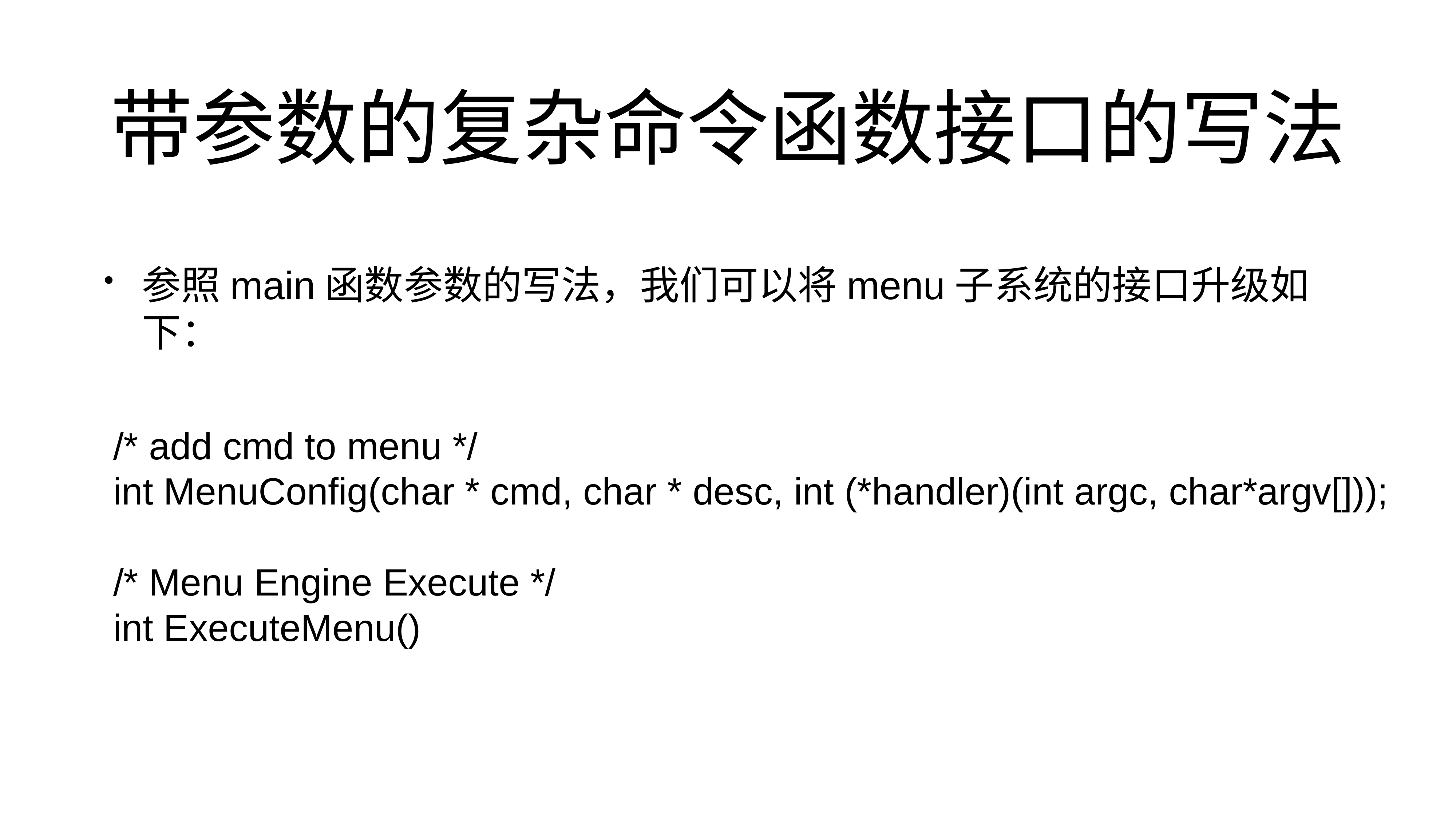

# 带参数的复杂命令函数接口的写法
参照main函数参数的写法，我们可以将menu子系统的接口升级如下：
/* add cmd to menu */
int MenuConfig(char * cmd, char * desc, int (*handler)(int argc, char*argv[]));

/* Menu Engine Execute */
int ExecuteMenu()